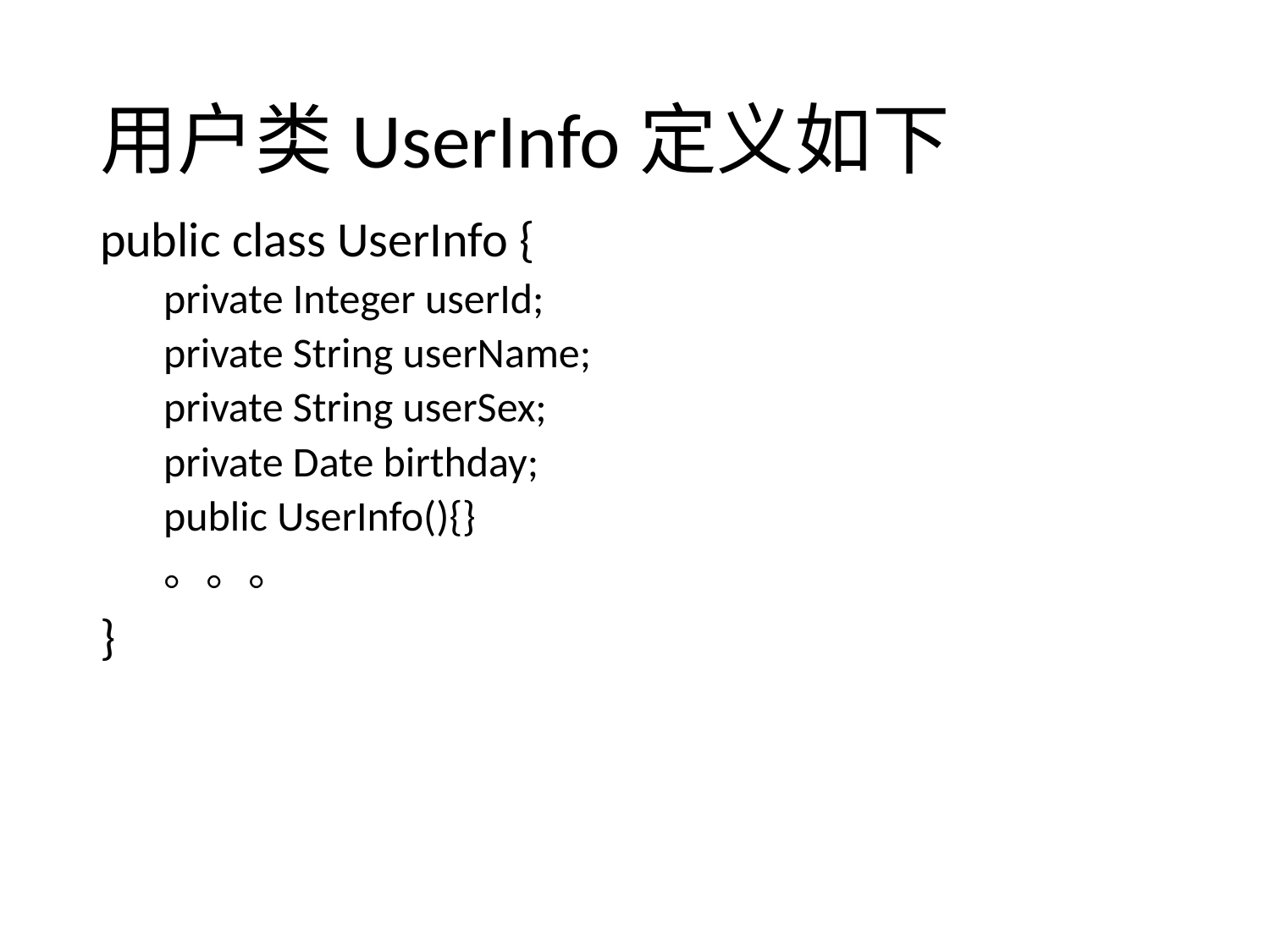

# 用户类UserInfo定义如下
public class UserInfo {
private Integer userId;
private String userName;
private String userSex;
private Date birthday;
public UserInfo(){}
。。。
}